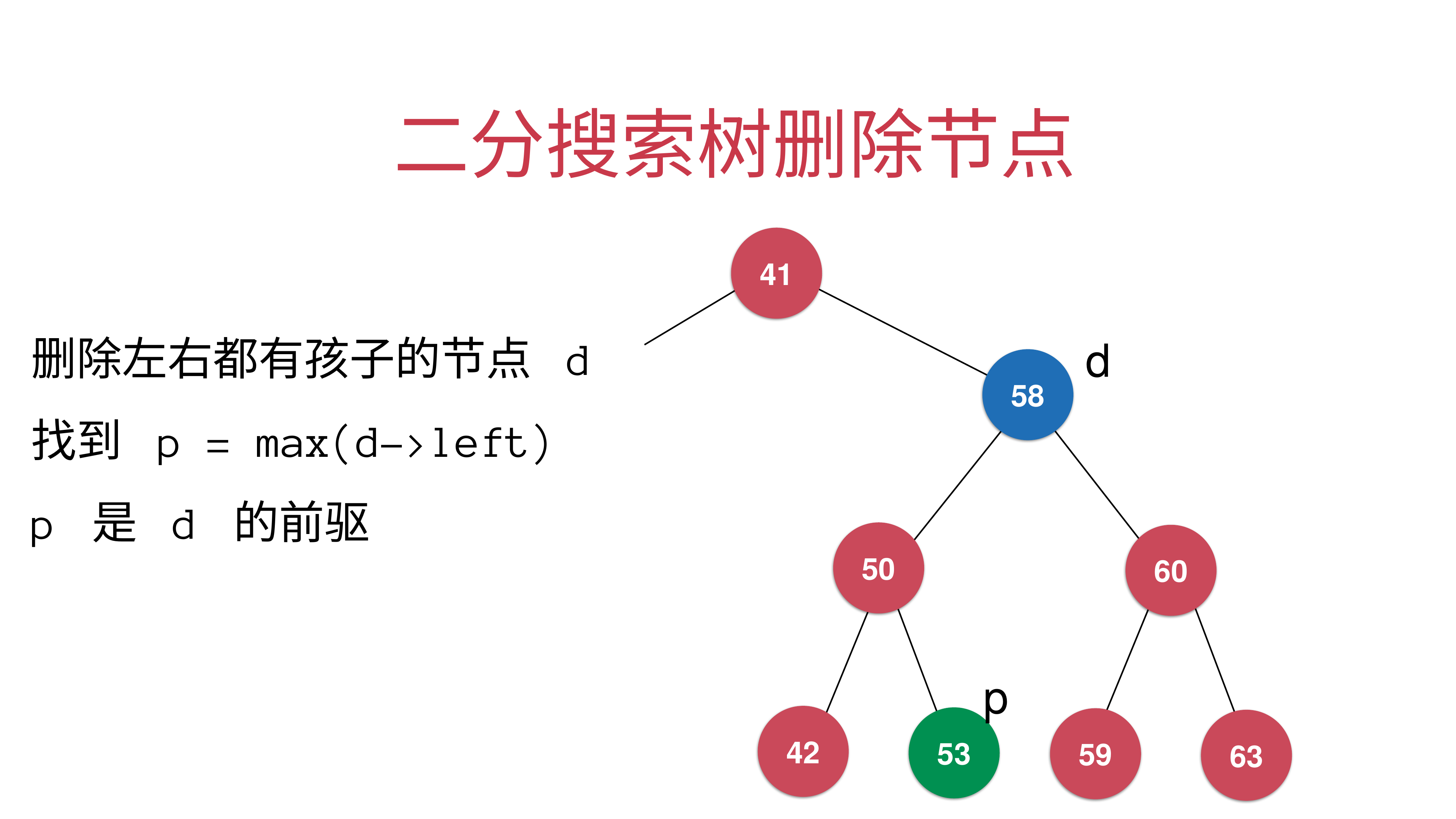

# 二分搜索树删除节点
41
删除左右都有孩子的节点 d
找到 p = max(d->left)
p 是 d 的前驱

d
58

50
60

p
42
53
59
63